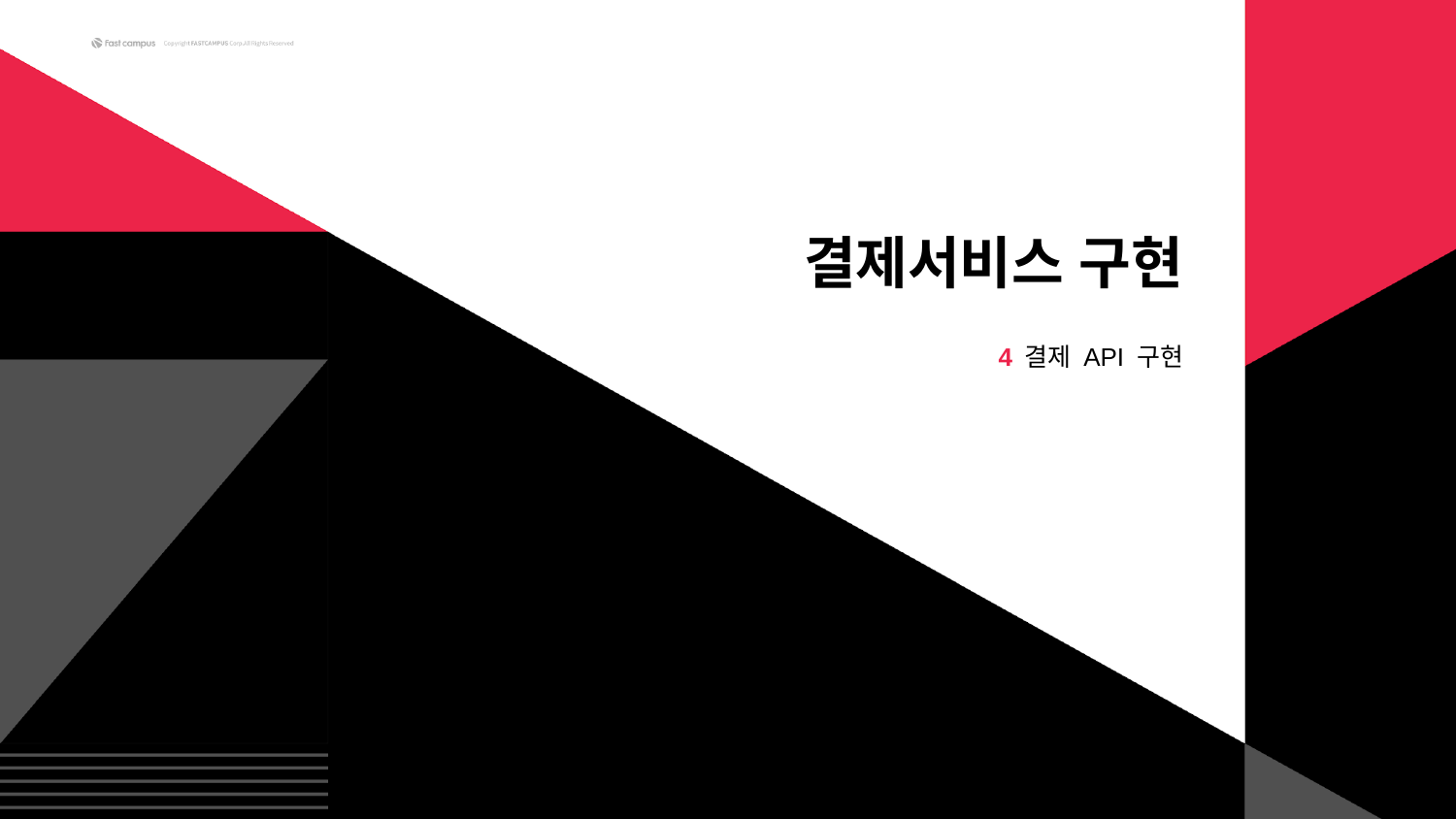

# 결제서비스 구현
4 결제 API 구현